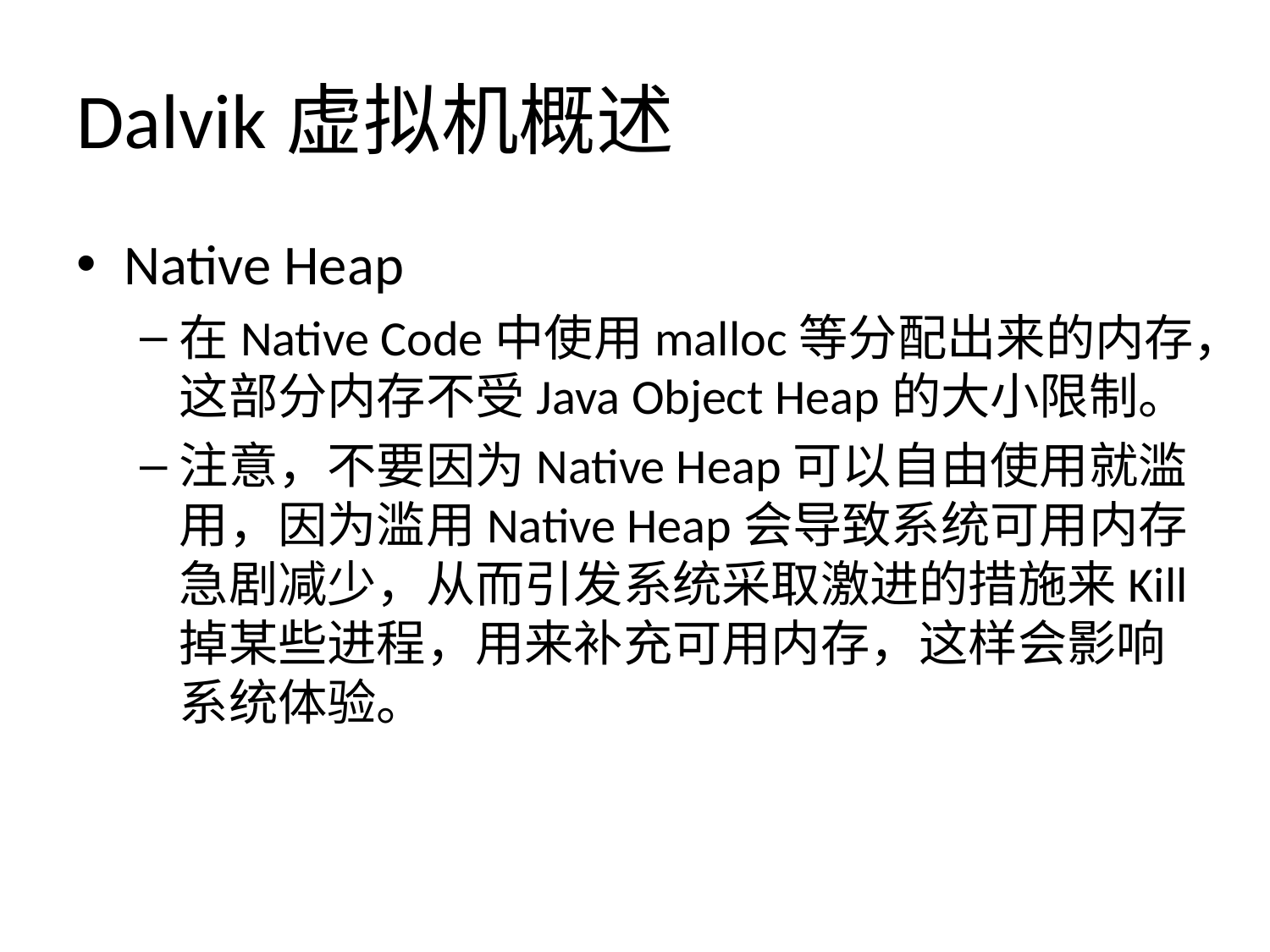

# Dalvik虚拟机概述
Native Heap
在Native Code中使用malloc等分配出来的内存，这部分内存不受Java Object Heap的大小限制。
注意，不要因为Native Heap可以自由使用就滥用，因为滥用Native Heap会导致系统可用内存急剧减少，从而引发系统采取激进的措施来Kill掉某些进程，用来补充可用内存，这样会影响系统体验。